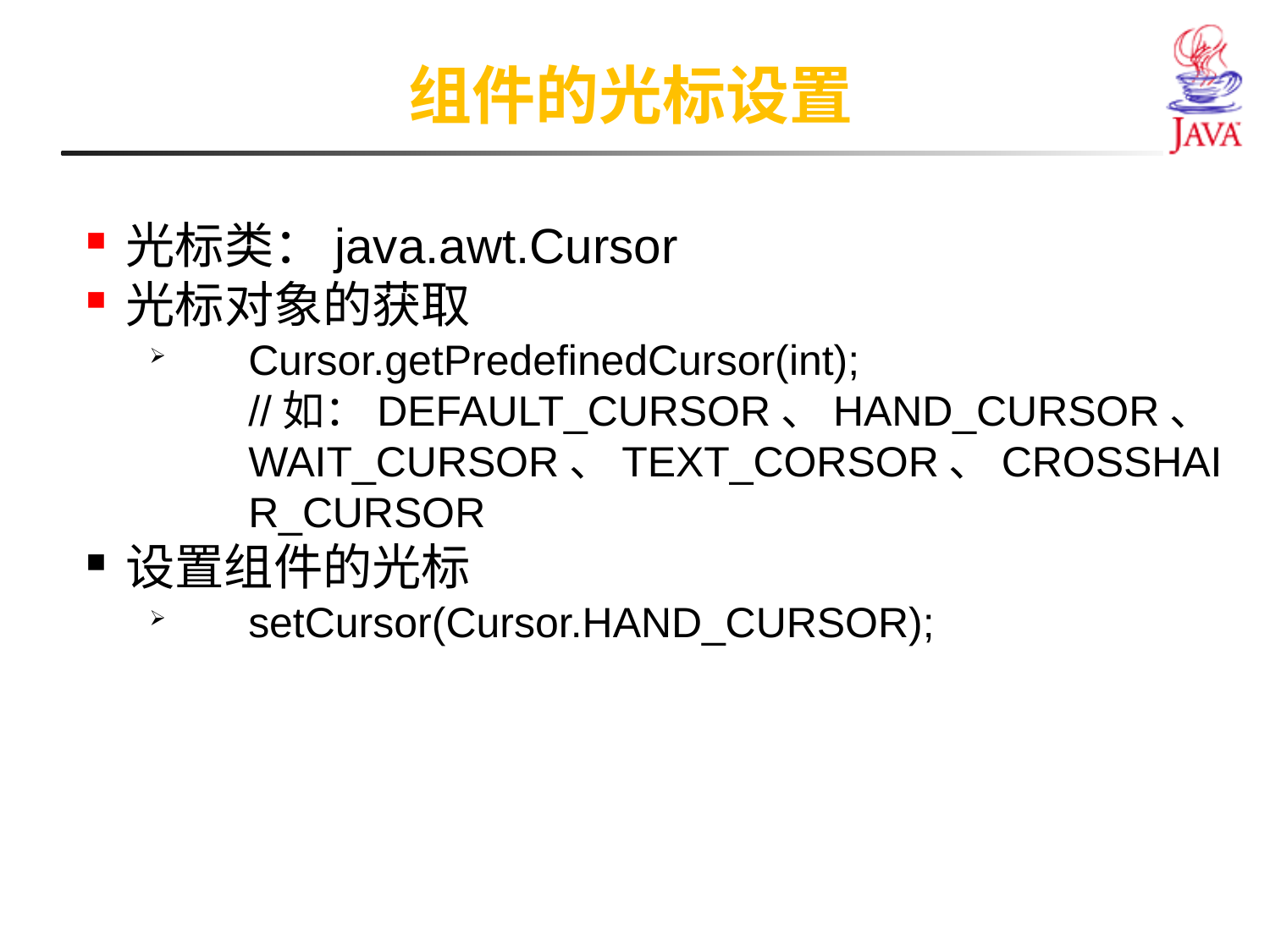

组件的光标设置

光标类：java.awt.Cursor
光标对象的获取
Cursor.getPredefinedCursor(int);
//如：DEFAULT_CURSOR、HAND_CURSOR、WAIT_CURSOR、TEXT_CORSOR、CROSSHAIR_CURSOR
设置组件的光标
setCursor(Cursor.HAND_CURSOR);